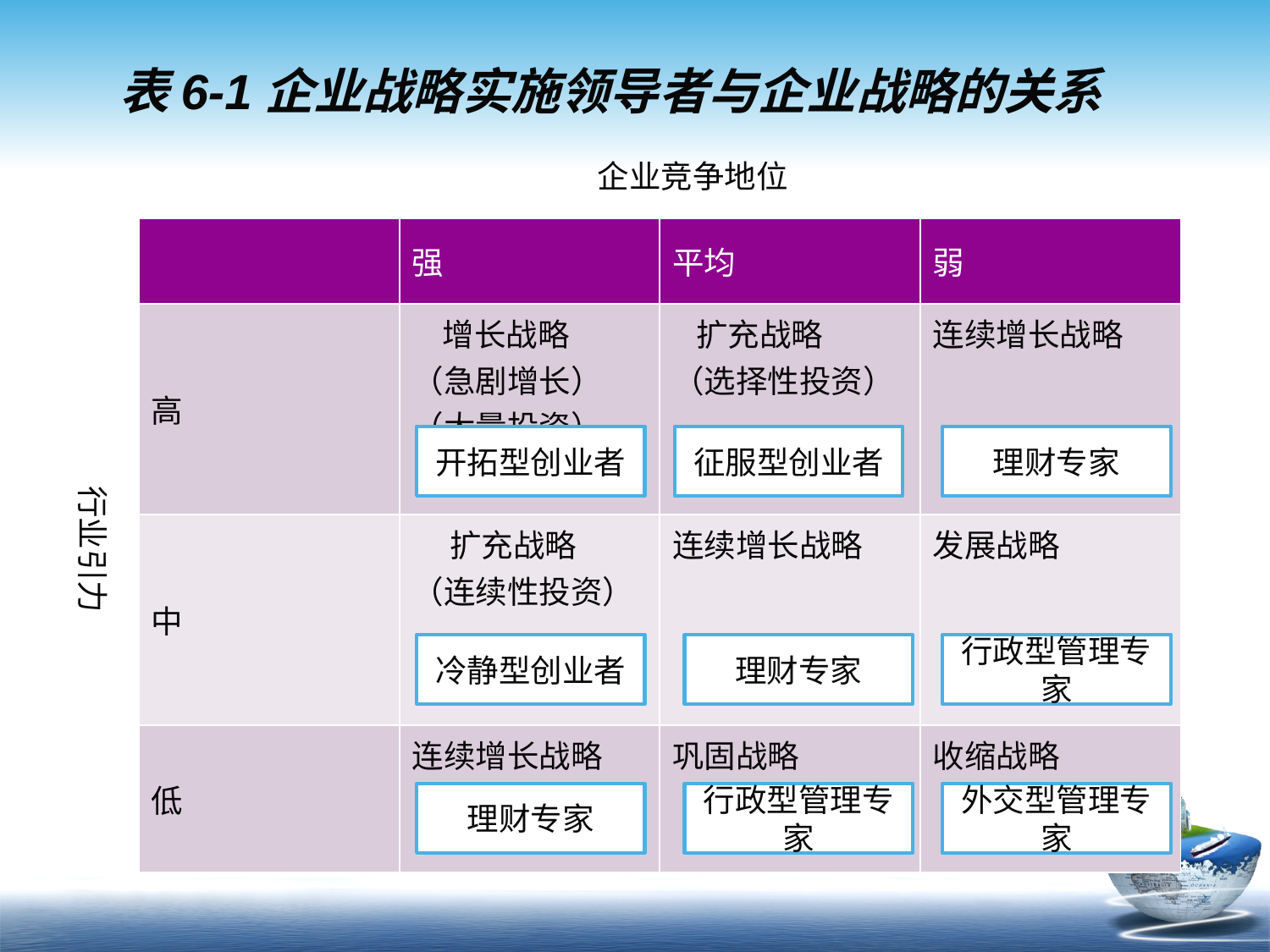

# 表6-1企业战略实施领导者与企业战略的关系
企业竞争地位
|  | 强 | 平均 | 弱 |
| --- | --- | --- | --- |
| 高 | 增长战略 （急剧增长） （大量投资） | 扩充战略 （选择性投资） | 连续增长战略 |
| 中 | 扩充战略 （连续性投资） | 连续增长战略 | 发展战略 |
| 低 | 连续增长战略 | 巩固战略 | 收缩战略 |
开拓型创业者
征服型创业者
理财专家
行业引力
冷静型创业者
理财专家
行政型管理专家
理财专家
行政型管理专家
外交型管理专家